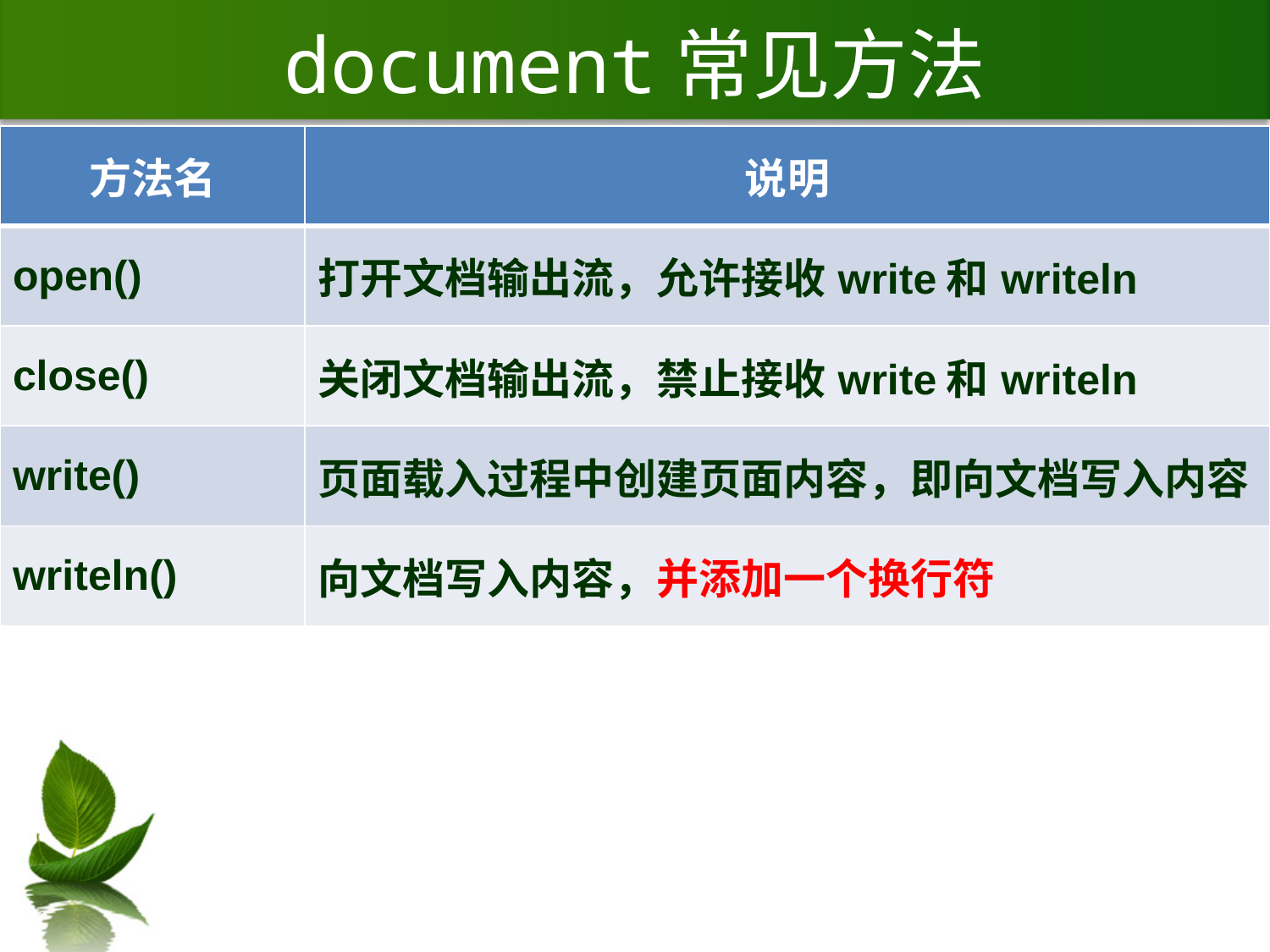

# document常见方法
| 方法名 | 说明 |
| --- | --- |
| open() | 打开文档输出流，允许接收write和writeln |
| close() | 关闭文档输出流，禁止接收write和writeln |
| write() | 页面载入过程中创建页面内容，即向文档写入内容 |
| writeln() | 向文档写入内容，并添加一个换行符 |